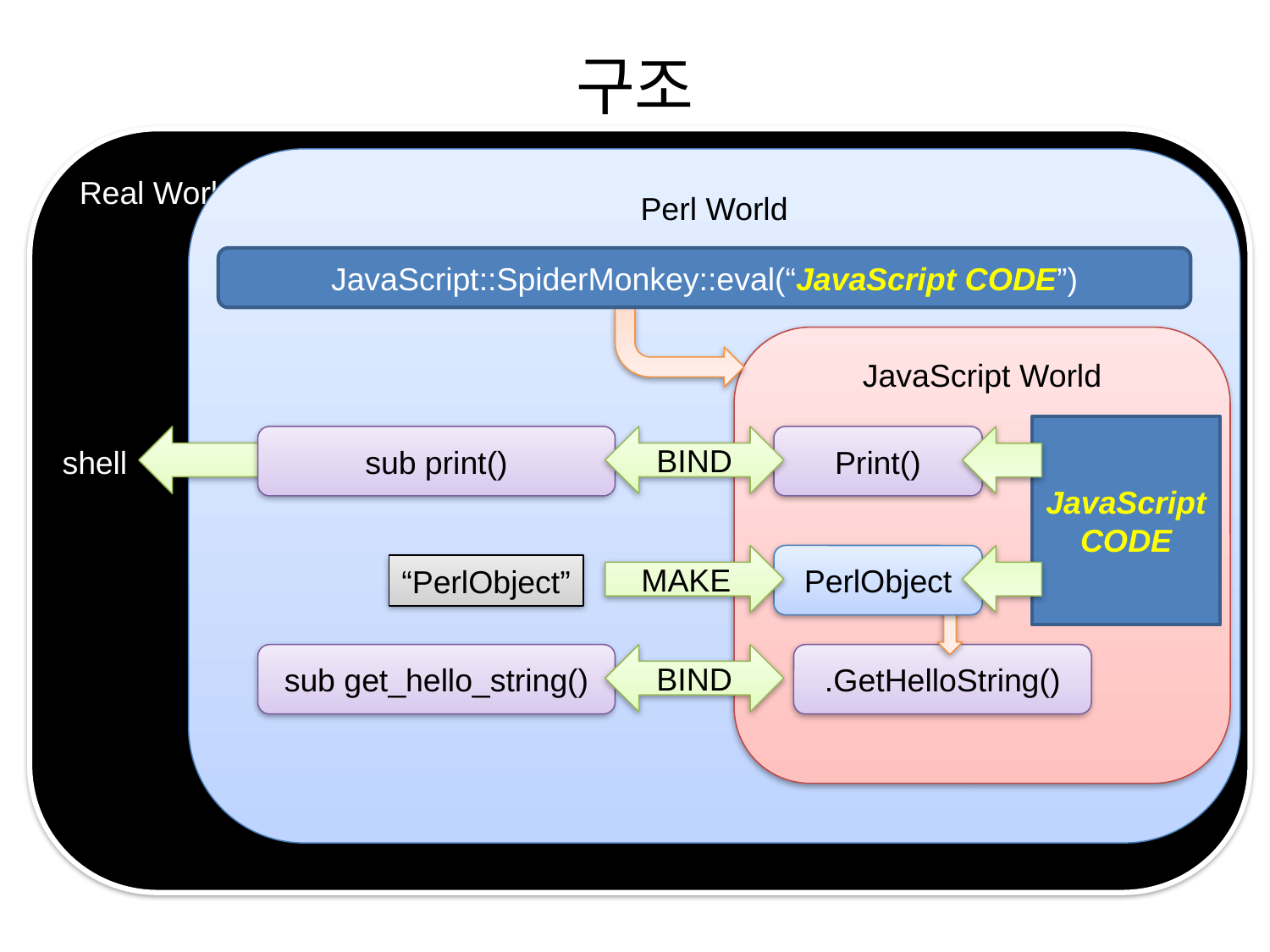

# 구조
Real World
Perl World
JavaScript::SpiderMonkey::eval(“JavaScript CODE”)

JavaScript World
JavaScript
CODE

sub print()
BIND
Print()

shell
MAKE
PerlObject

“PerlObject”

sub get_hello_string()
BIND
.GetHelloString()